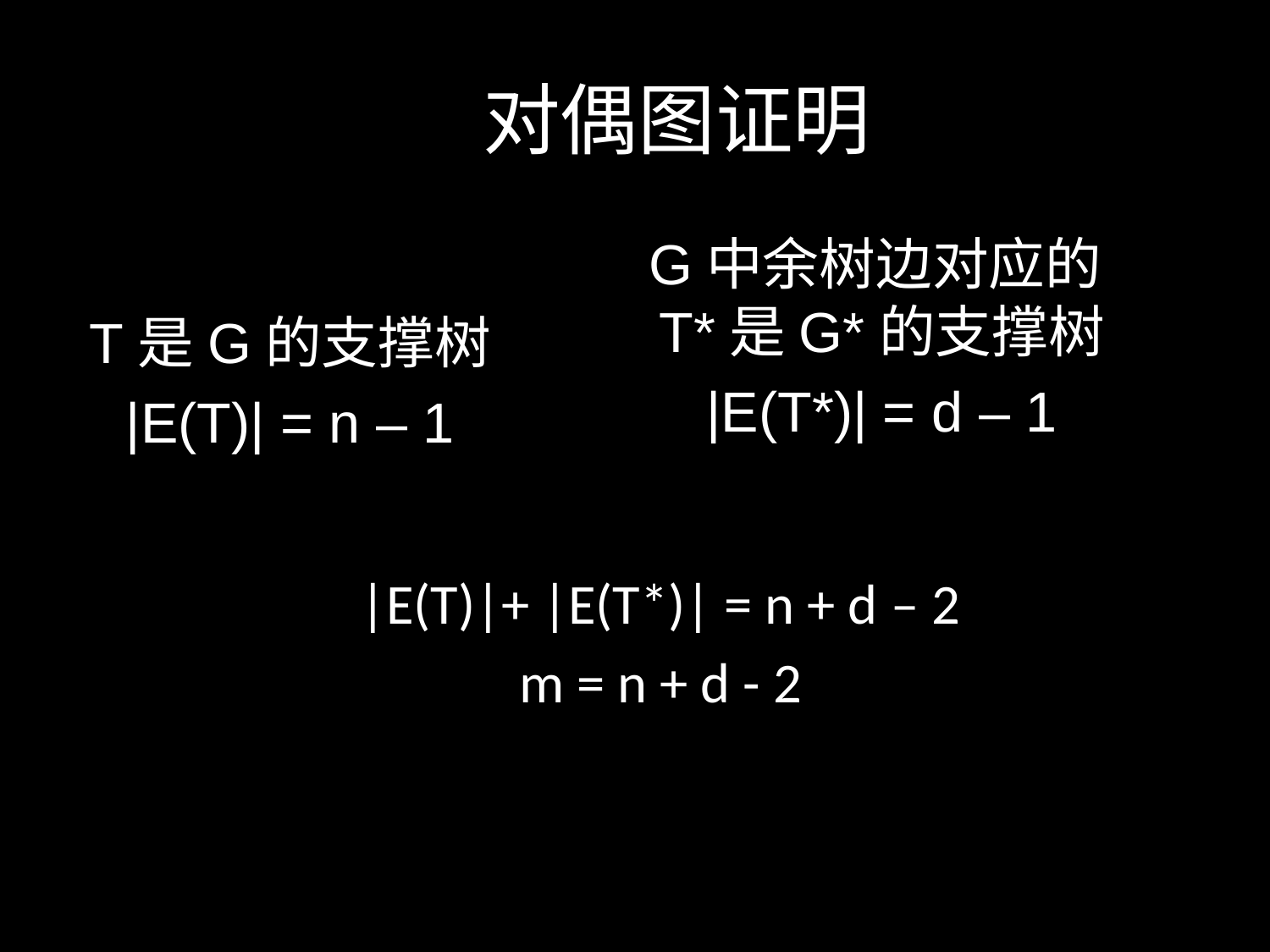

# 对偶图证明

T是G的支撑树
|E(T)| = n – 1

G中余树边对应的T*是G*的支撑树
|E(T*)| = d – 1

|E(T)|+ |E(T*)| = n + d – 2
m = n + d - 2